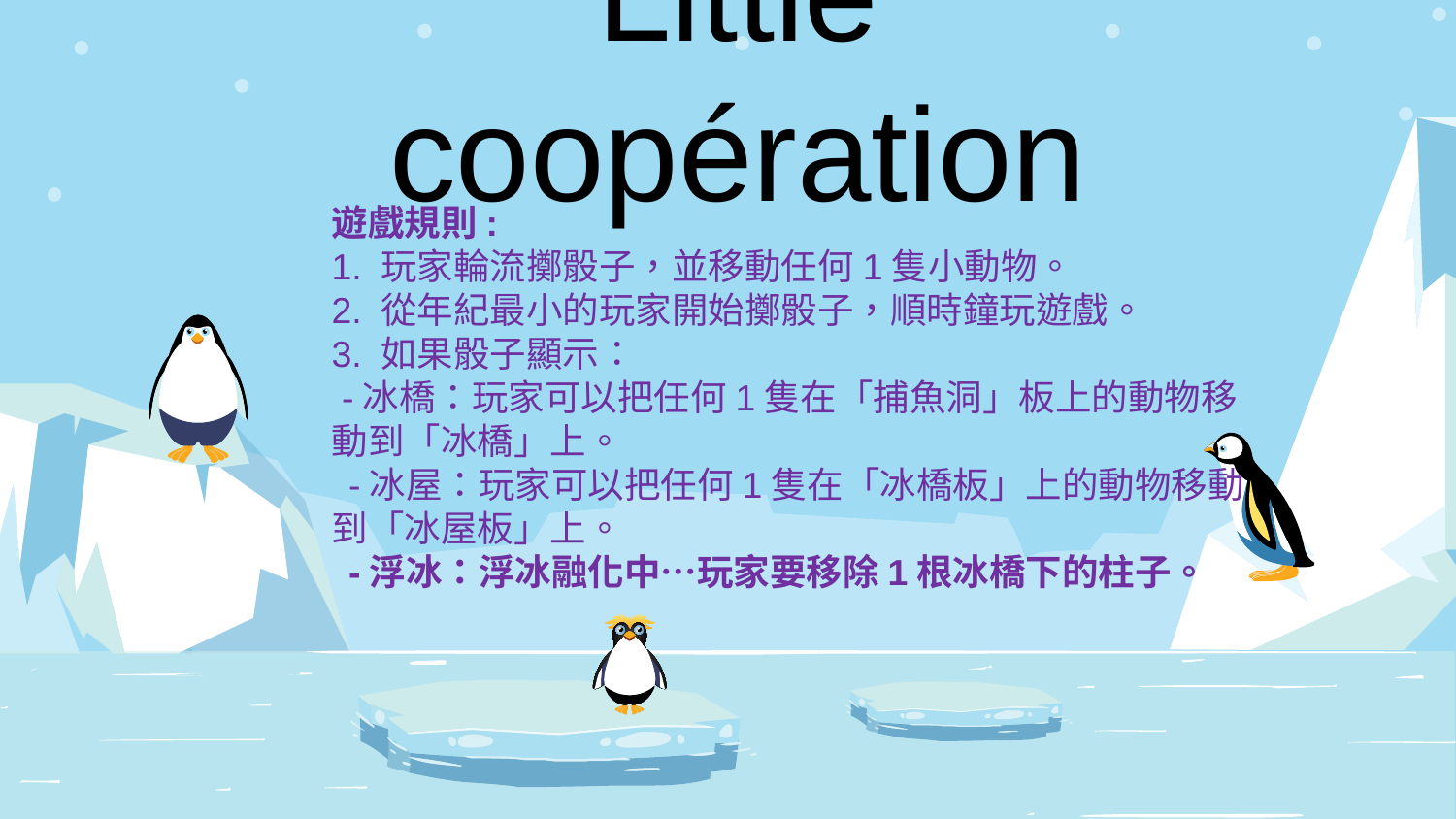

# Little coopération

遊戲規則:
1. 玩家輪流擲骰子，並移動任何1隻小動物。
2. 從年紀最小的玩家開始擲骰子，順時鐘玩遊戲。
3. 如果骰子顯示：
 -冰橋：玩家可以把任何1隻在「捕魚洞」板上的動物移動到「冰橋」上。
 -冰屋：玩家可以把任何1隻在「冰橋板」上的動物移動到「冰屋板」上。
 -浮冰：浮冰融化中…玩家要移除1根冰橋下的柱子。